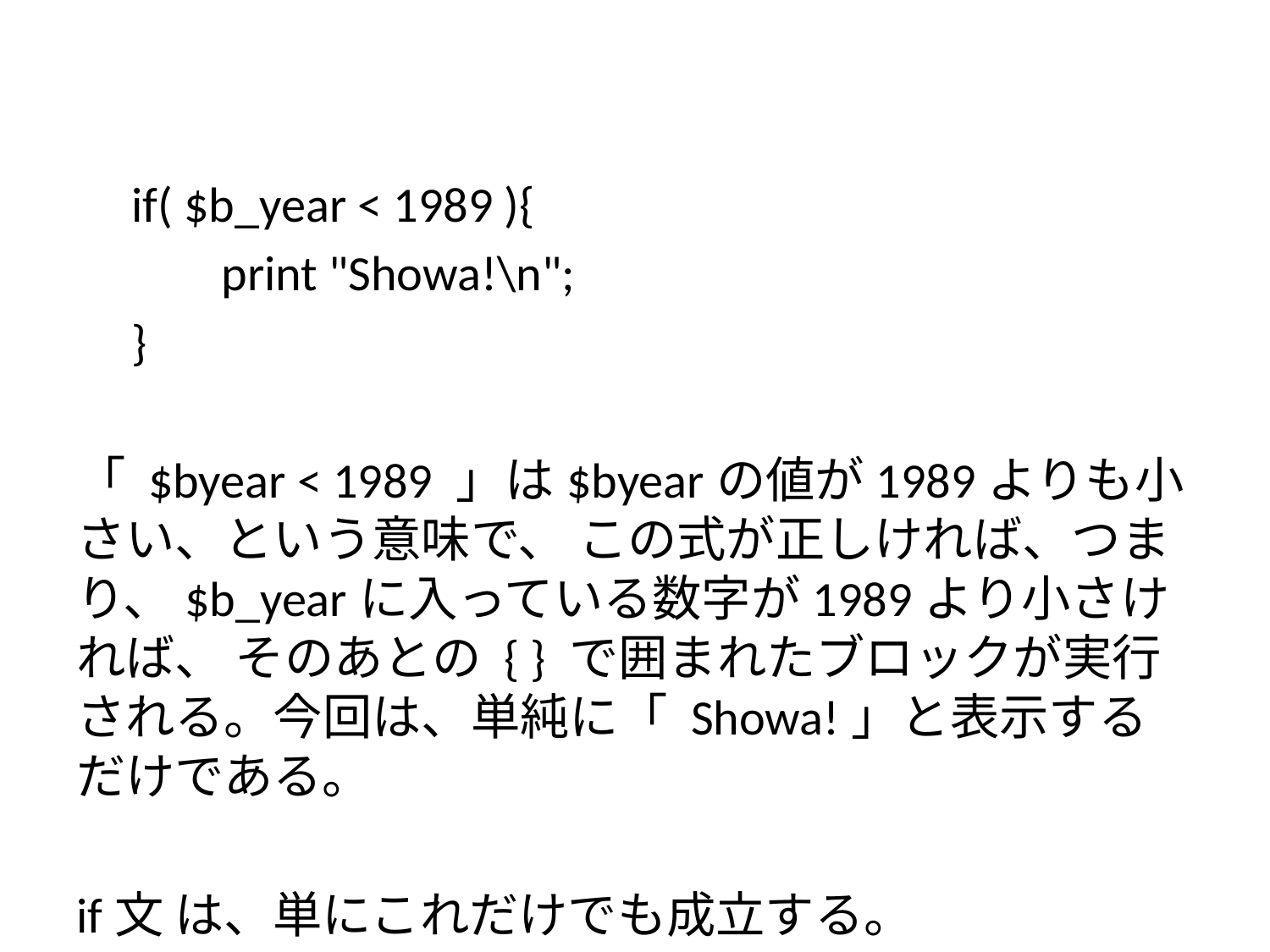

#
if( $b_year < 1989 ){
        print "Showa!\n";
}

「 $byear < 1989 」は$byearの値が1989よりも小さい、という意味で、 この式が正しければ、つまり、$b_yearに入っている数字が1989より小さければ、 そのあとの { } で囲まれたブロックが実行される。今回は、単純に「 Showa!」と表示するだけである。

if文 は、単にこれだけでも成立する。